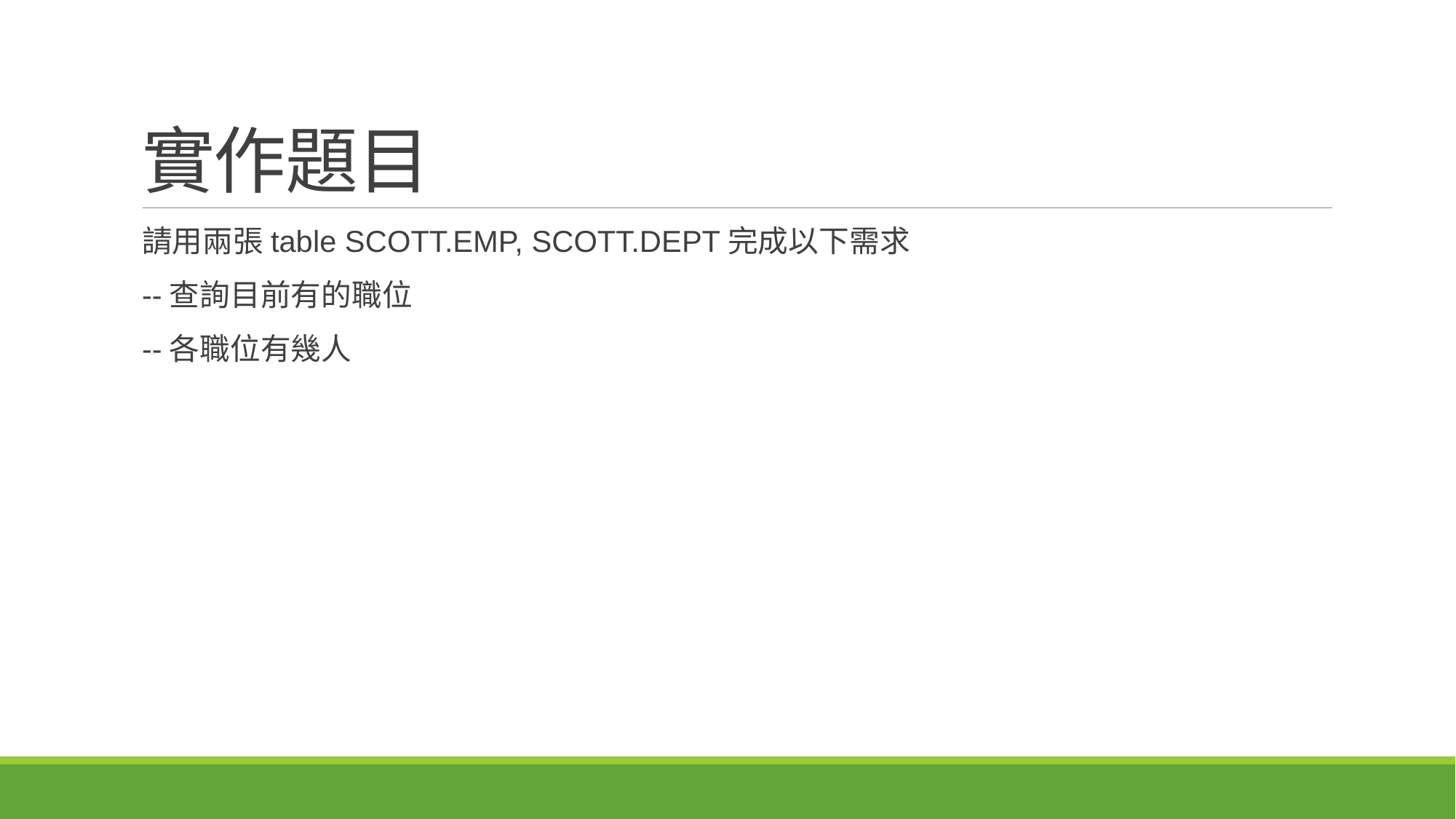

# 實作題目
請用兩張table SCOTT.EMP, SCOTT.DEPT完成以下需求
--查詢目前有的職位
--各職位有幾人